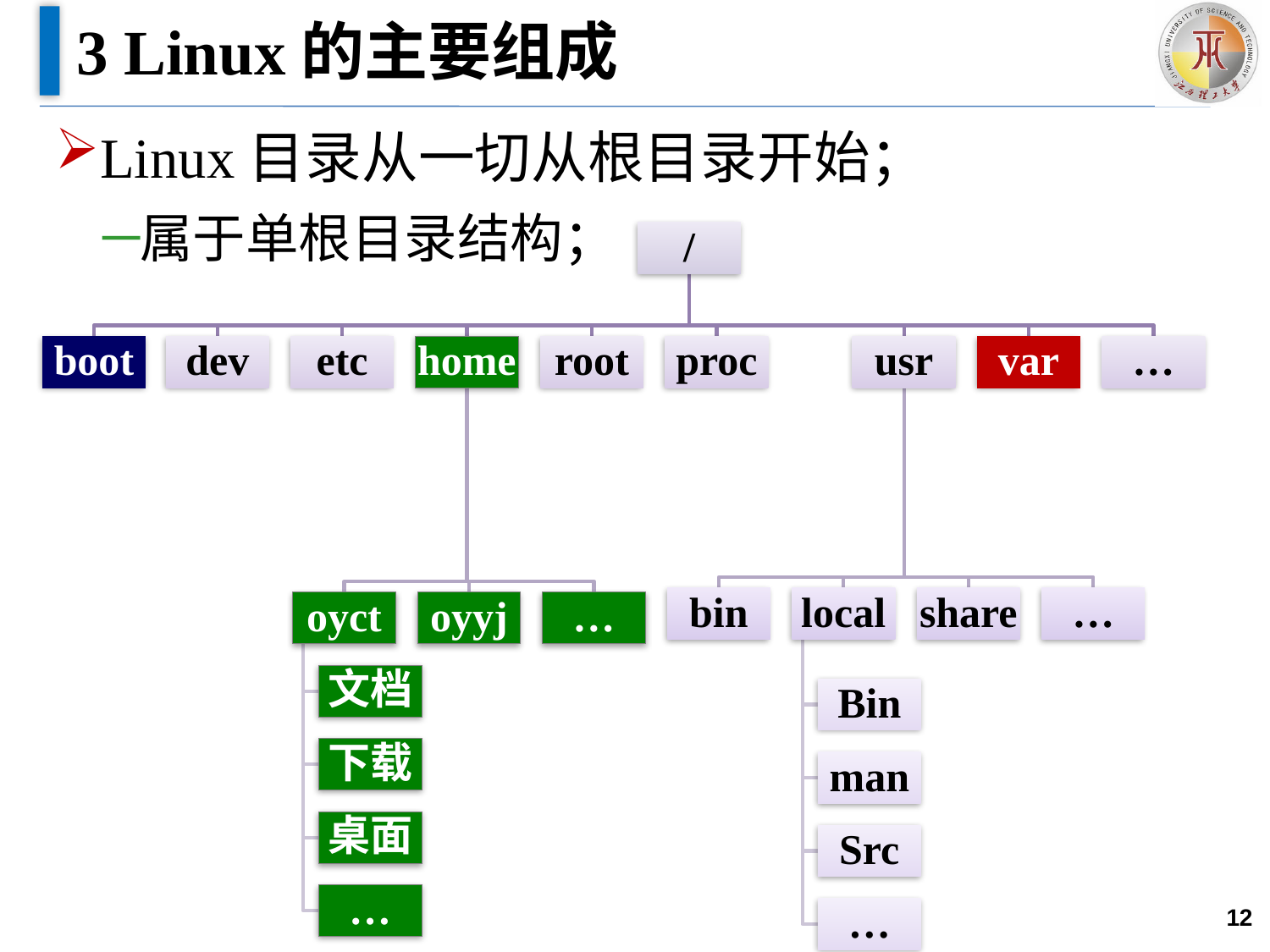

# 3 Linux的主要组成
Linux目录从一切从根目录开始；
属于单根目录结构；
/
boot
dev
etc
home
oyct
文档
下载
桌面
…
oyyj
…
root
proc
usr
bin
local
Bin
man
Src
…
share
…
var
…
12